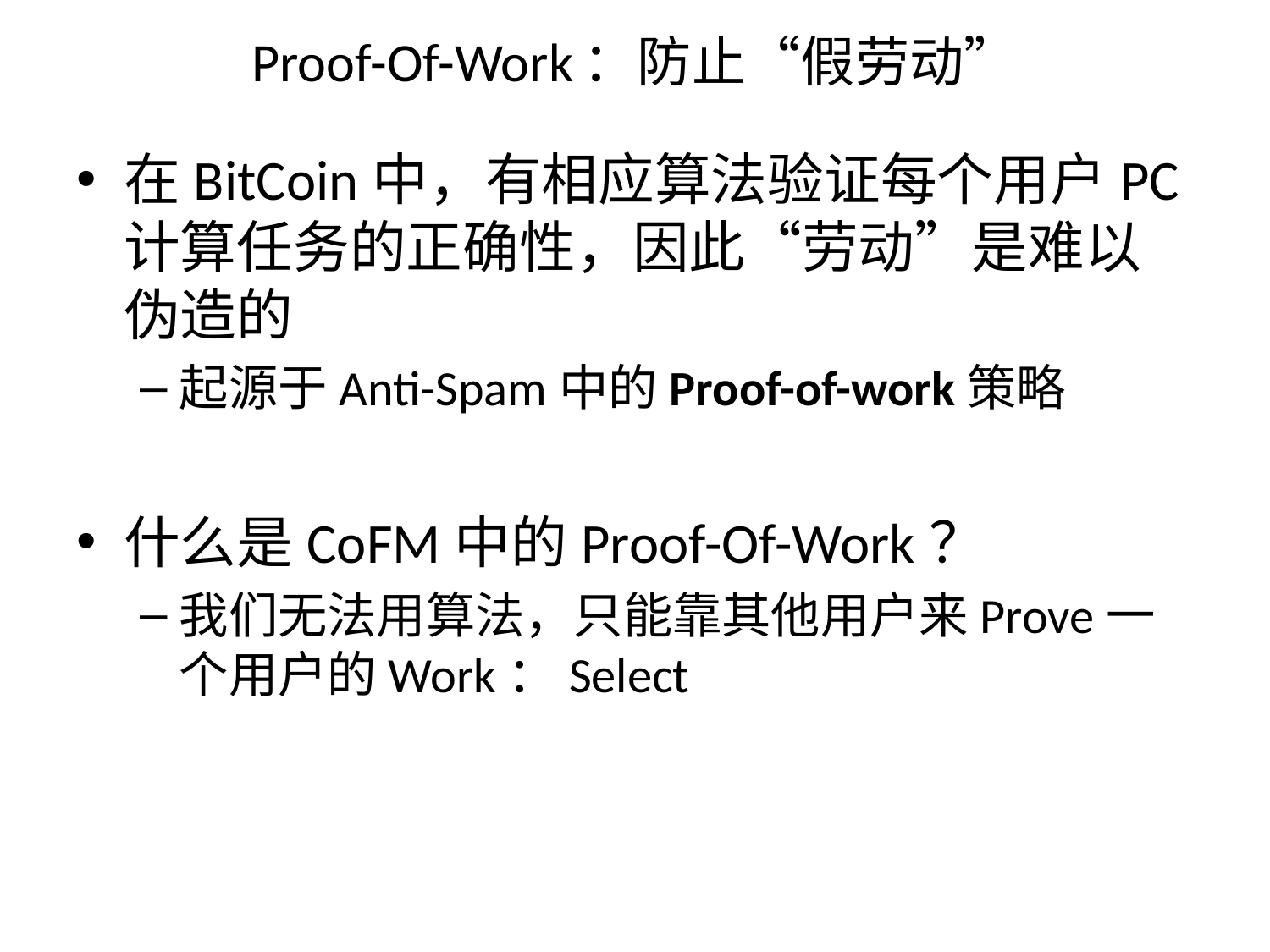

# Proof-Of-Work：防止“假劳动”
在BitCoin中，有相应算法验证每个用户PC计算任务的正确性，因此“劳动”是难以伪造的
起源于Anti-Spam中的Proof-of-work策略

什么是CoFM中的Proof-Of-Work？
我们无法用算法，只能靠其他用户来Prove一个用户的Work：Select